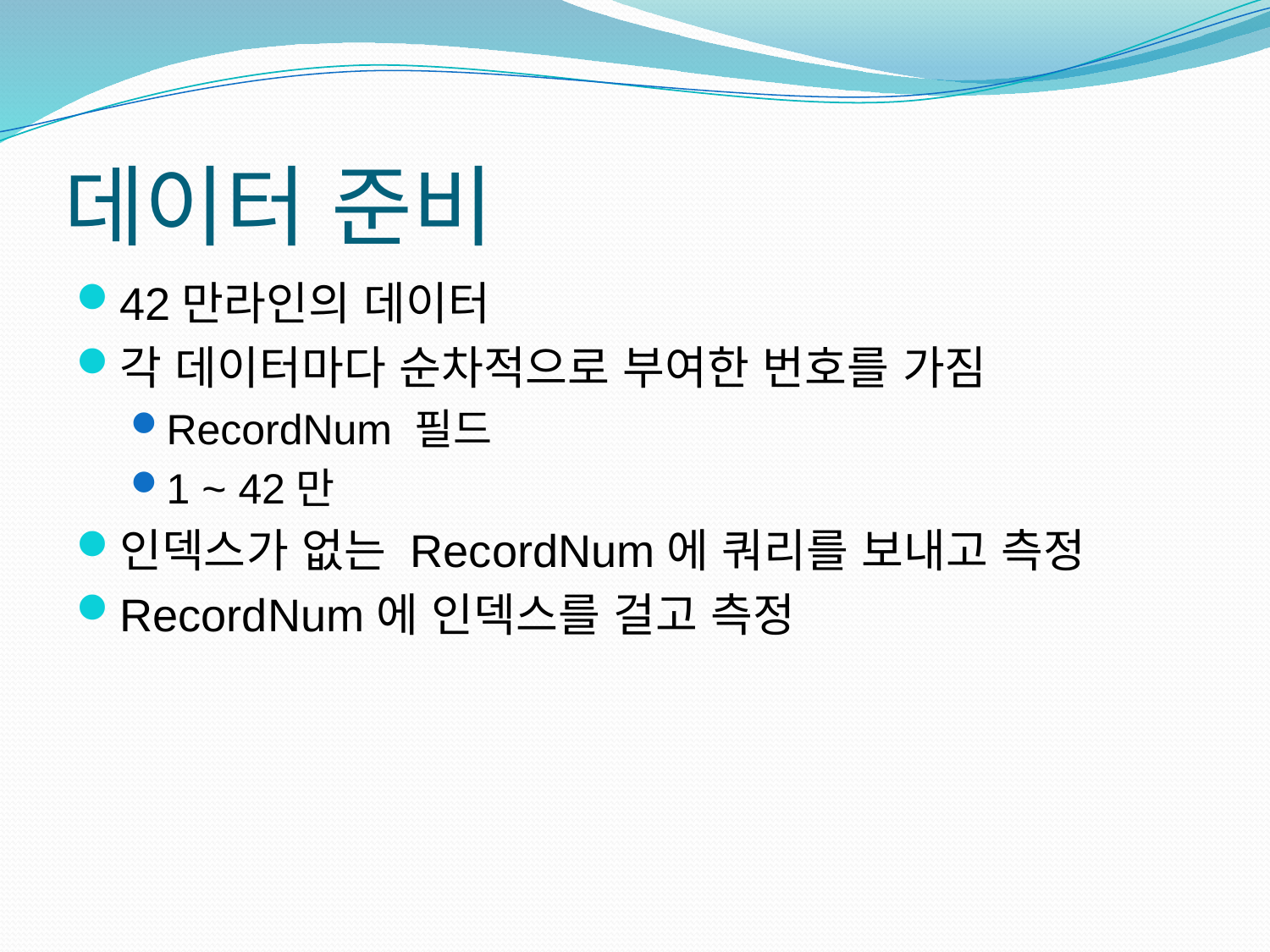

# 데이터 준비
42만라인의 데이터
각 데이터마다 순차적으로 부여한 번호를 가짐
RecordNum 필드
1 ~ 42만
인덱스가 없는 RecordNum에 쿼리를 보내고 측정
RecordNum에 인덱스를 걸고 측정